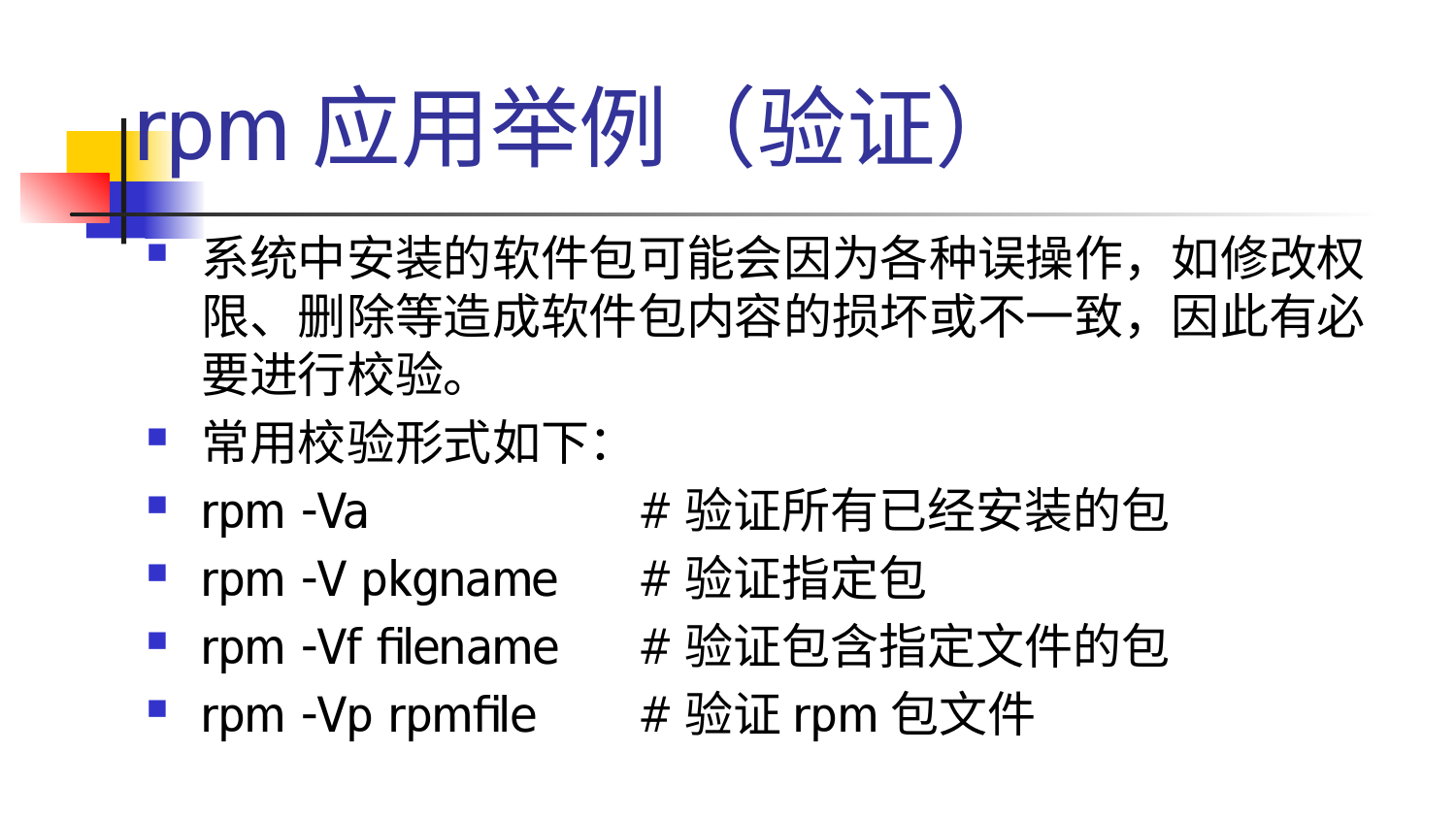

# rpm应用举例（验证）
系统中安装的软件包可能会因为各种误操作，如修改权限、删除等造成软件包内容的损坏或不一致，因此有必要进行校验。
常用校验形式如下：
rpm -Va		#验证所有已经安装的包
rpm -V pkgname	#验证指定包
rpm -Vf filename	#验证包含指定文件的包
rpm -Vp rpmfile	#验证rpm包文件